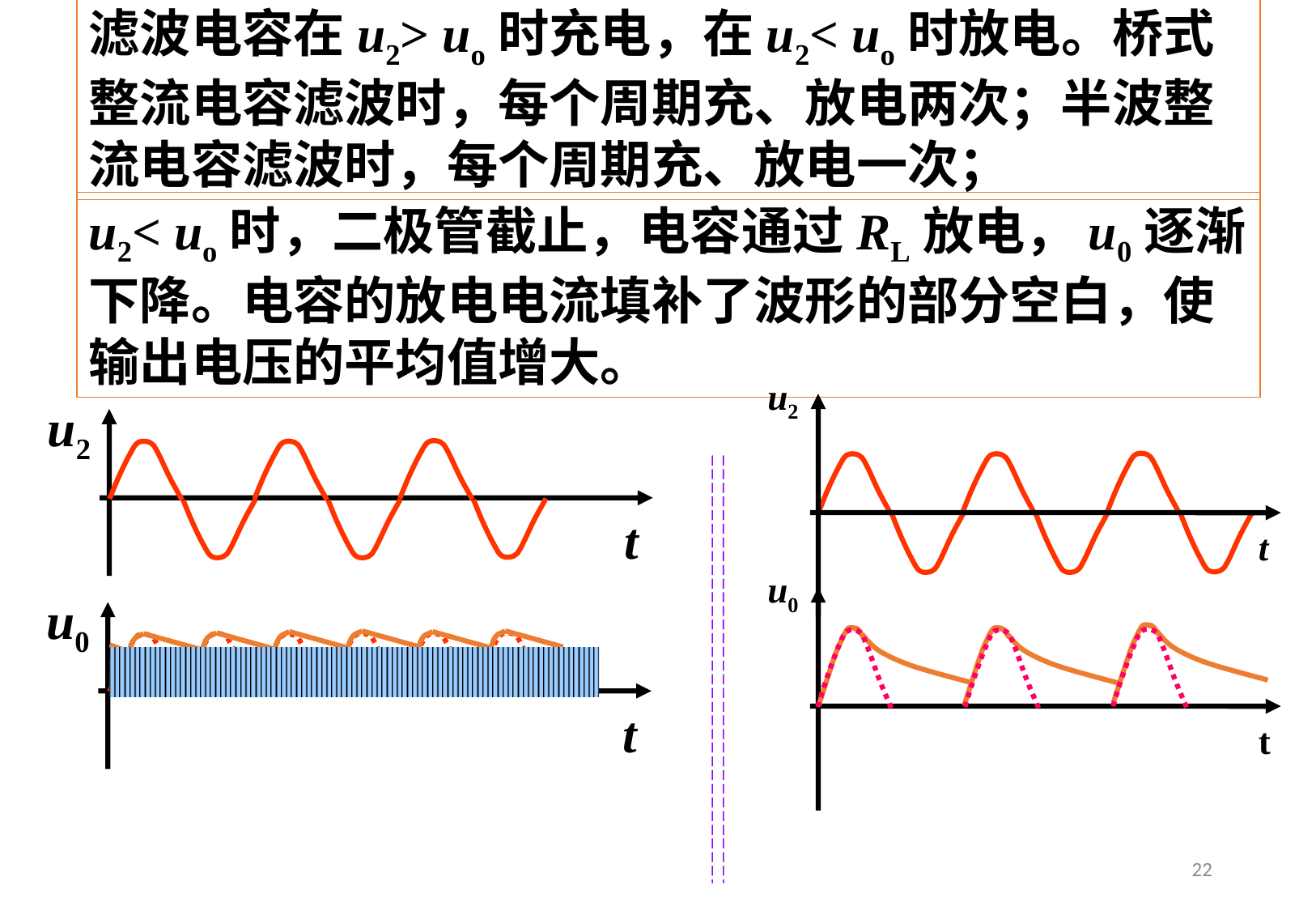

滤波电容在u2> uo时充电，在u2< uo时放电。桥式整流电容滤波时，每个周期充、放电两次；半波整流电容滤波时，每个周期充、放电一次；
u2< uo时，二极管截止，电容通过RL放电，u0逐渐下降。电容的放电电流填补了波形的部分空白，使输出电压的平均值增大。
u2

t

u2

t

u0

t
u0

t

22